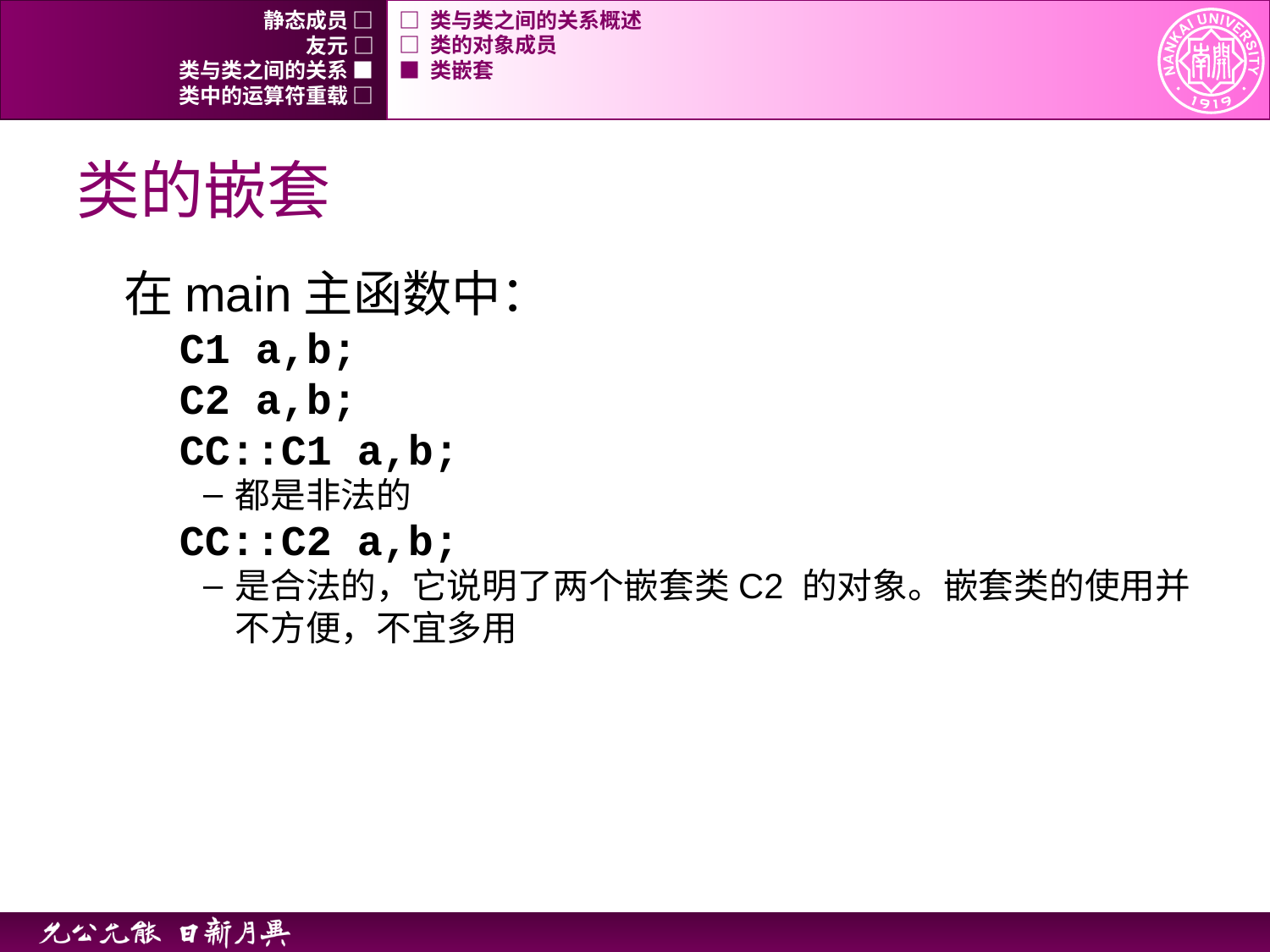

静态成员 □
□ 类与类之间的关系概述
友元 □
□ 类的对象成员
类与类之间的关系 ■
■ 类嵌套
类中的运算符重载 □

# 类的嵌套
在main主函数中：
	C1 a,b;
C2 a,b;
CC::C1 a,b;
都是非法的
	CC::C2 a,b;
是合法的，它说明了两个嵌套类C2 的对象。嵌套类的使用并不方便，不宜多用